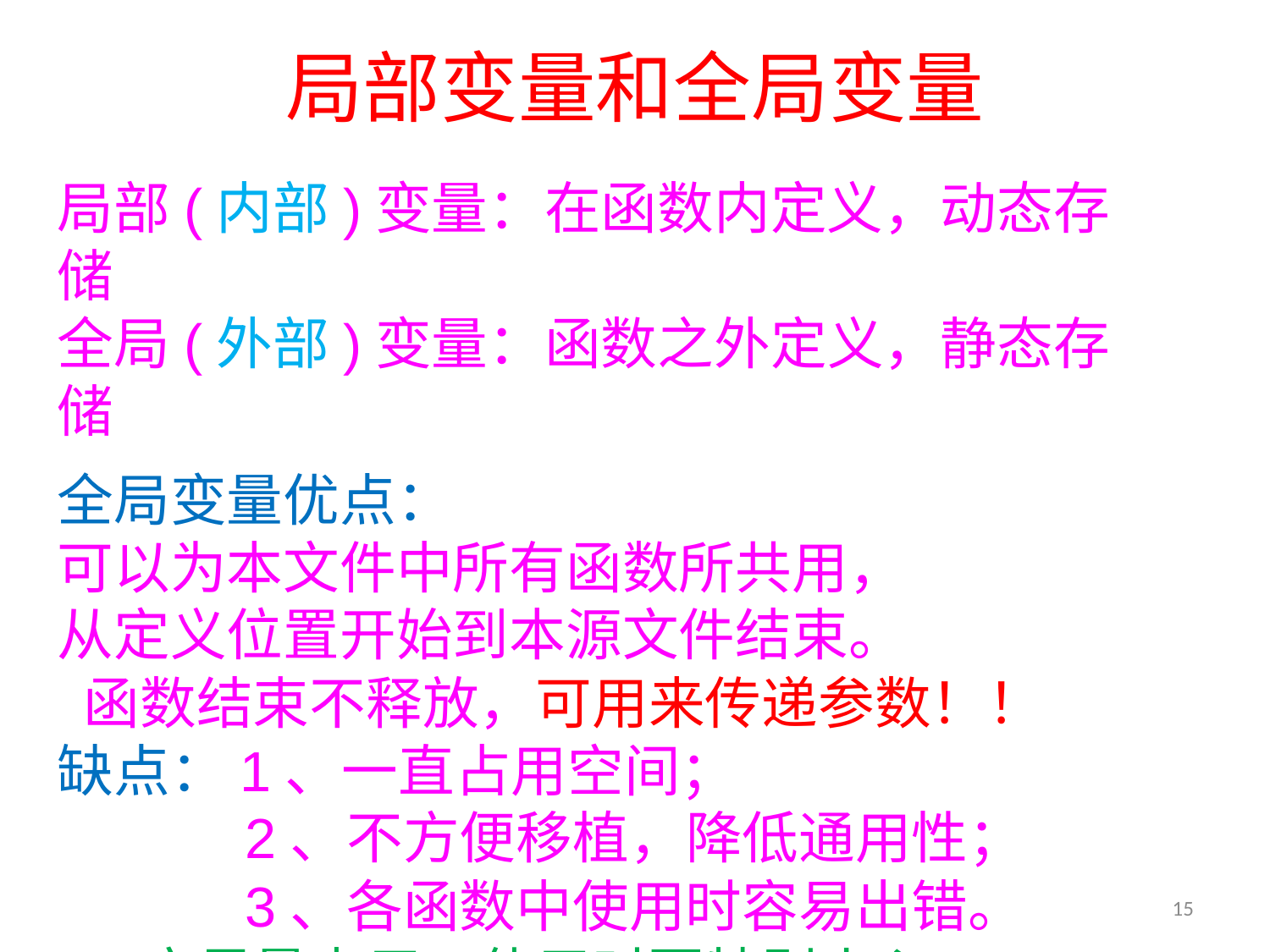

# 局部变量和全局变量
局部(内部)变量：在函数内定义，动态存储
全局(外部)变量：函数之外定义，静态存储
全局变量优点：
可以为本文件中所有函数所共用，
从定义位置开始到本源文件结束。
 函数结束不释放，可用来传递参数！！
缺点：1、一直占用空间；
            2、不方便移植，降低通用性；
            3、各函数中使用时容易出错。
∴ 应尽量少用，使用时要特别小心！
15